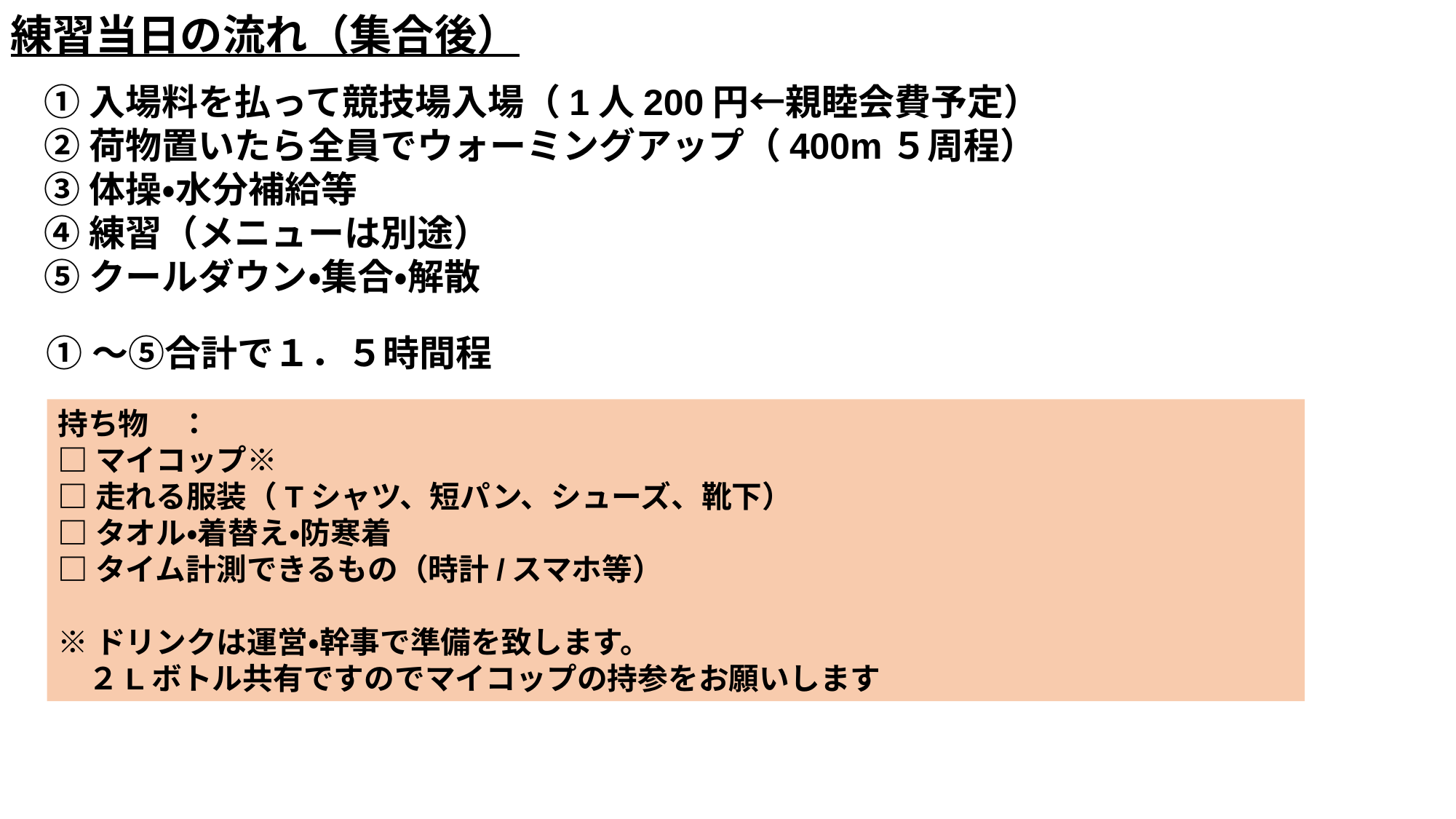

練習当日の流れ（集合後）
①入場料を払って競技場入場（1人200円←親睦会費予定）
②荷物置いたら全員でウォーミングアップ（400m５周程）
③体操・水分補給等
④練習（メニューは別途）
⑤クールダウン・集合・解散
①～⑤合計で１．５時間程
持ち物　：
□マイコップ※
□走れる服装（Tシャツ、短パン、シューズ、靴下）
□タオル・着替え・防寒着
□タイム計測できるもの（時計/スマホ等）

※ドリンクは運営・幹事で準備を致します。
　２Lボトル共有ですのでマイコップの持参をお願いします